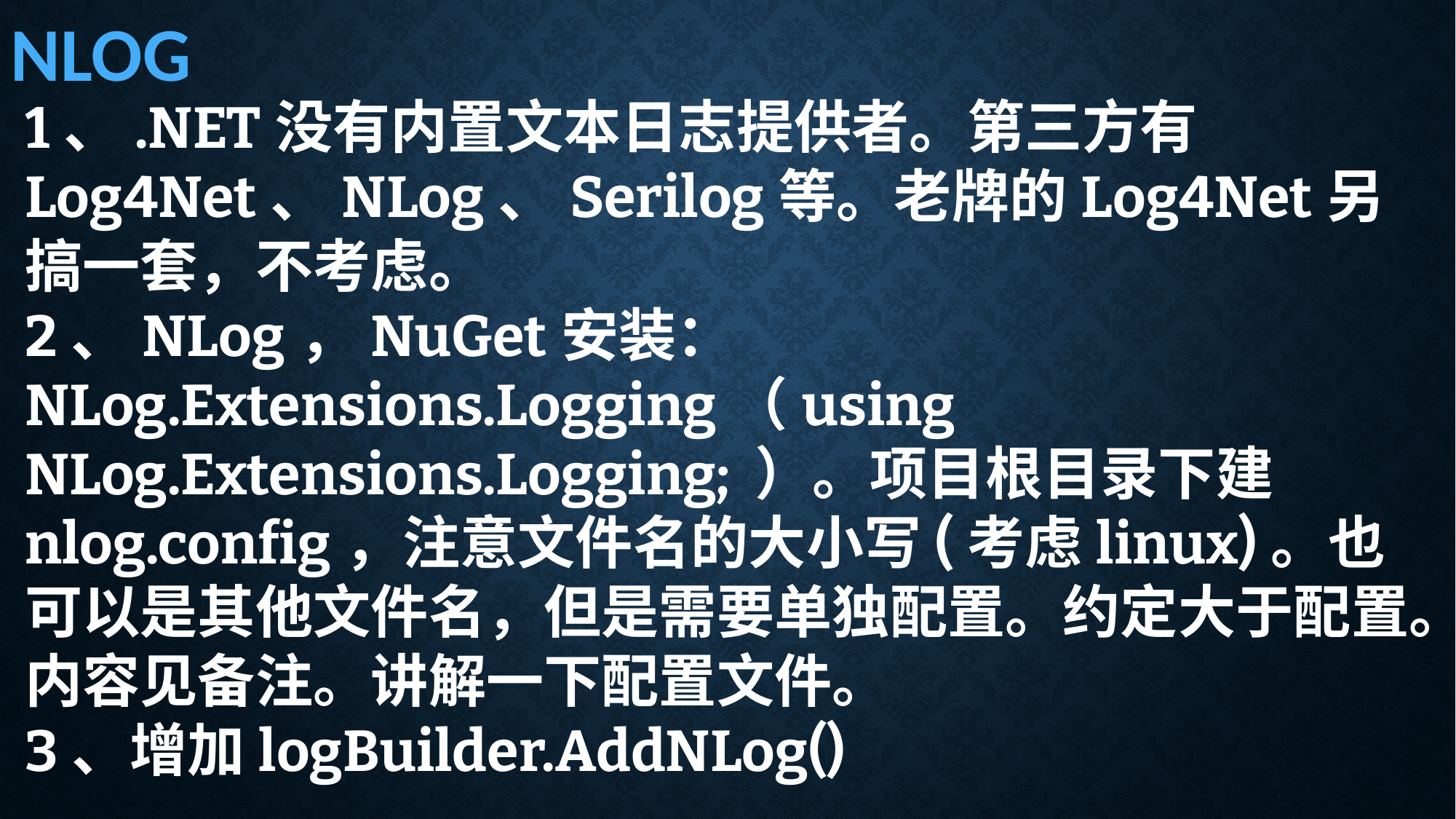

NLOG
1、.NET没有内置文本日志提供者。第三方有Log4Net、NLog、Serilog等。老牌的Log4Net另搞一套，不考虑。
2、NLog，NuGet安装：NLog.Extensions.Logging（using NLog.Extensions.Logging; ）。项目根目录下建nlog.config，注意文件名的大小写(考虑linux)。也可以是其他文件名，但是需要单独配置。约定大于配置。内容见备注。讲解一下配置文件。
3、增加logBuilder.AddNLog()